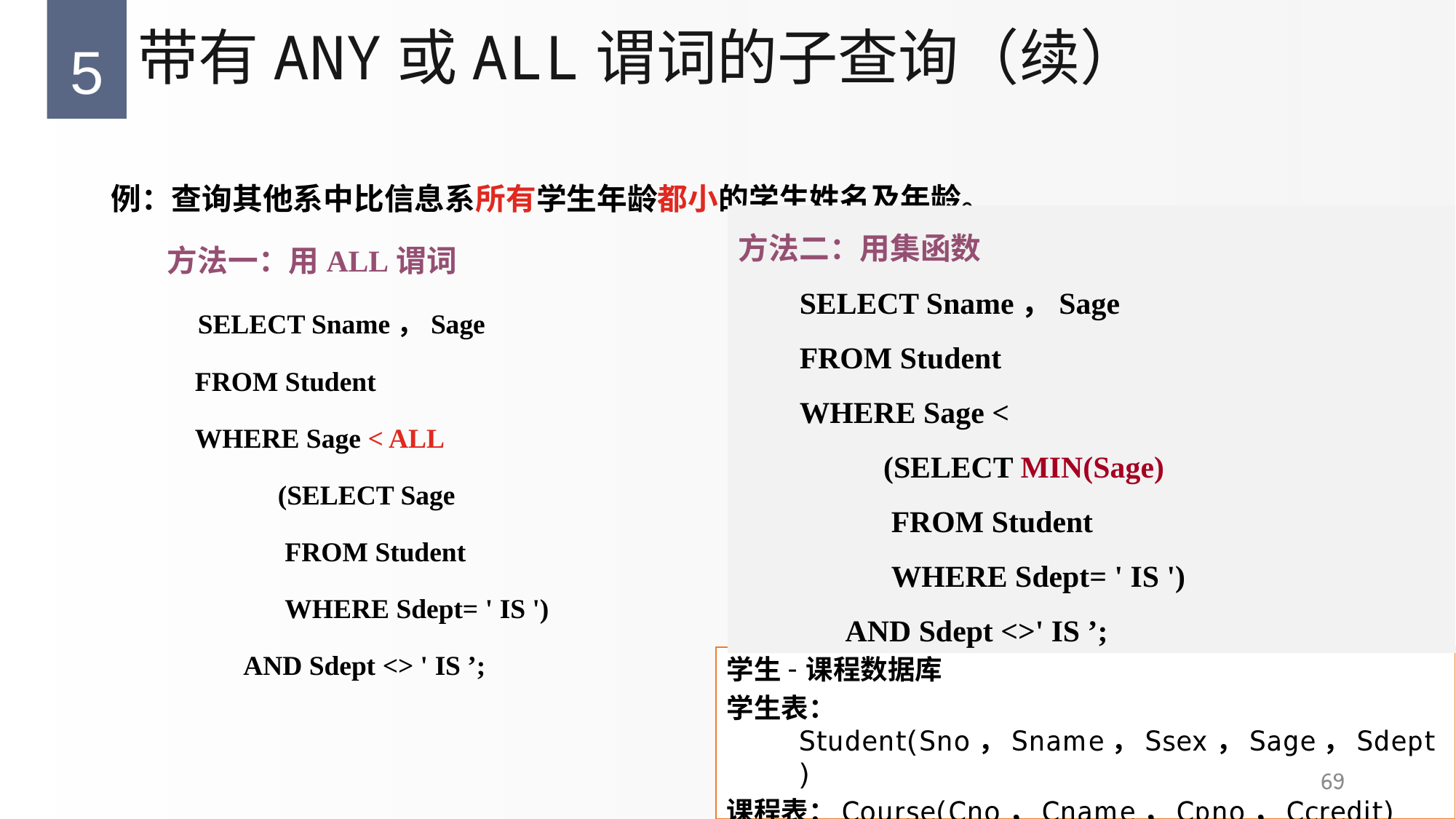

# 带有ANY或ALL谓词的子查询（续）
例：查询其他系中比信息系所有学生年龄都小的学生姓名及年龄。
方法一：用ALL谓词
    SELECT Sname，Sage
    FROM Student
    WHERE Sage < ALL
                (SELECT Sage
                 FROM Student
                 WHERE Sdept= ' IS ')
           AND Sdept <> ' IS ’;
方法二：用集函数
        SELECT Sname，Sage
        FROM Student
        WHERE Sage <
                   (SELECT MIN(Sage)
                    FROM Student
                    WHERE Sdept= ' IS ')
              AND Sdept <>' IS ’;
69